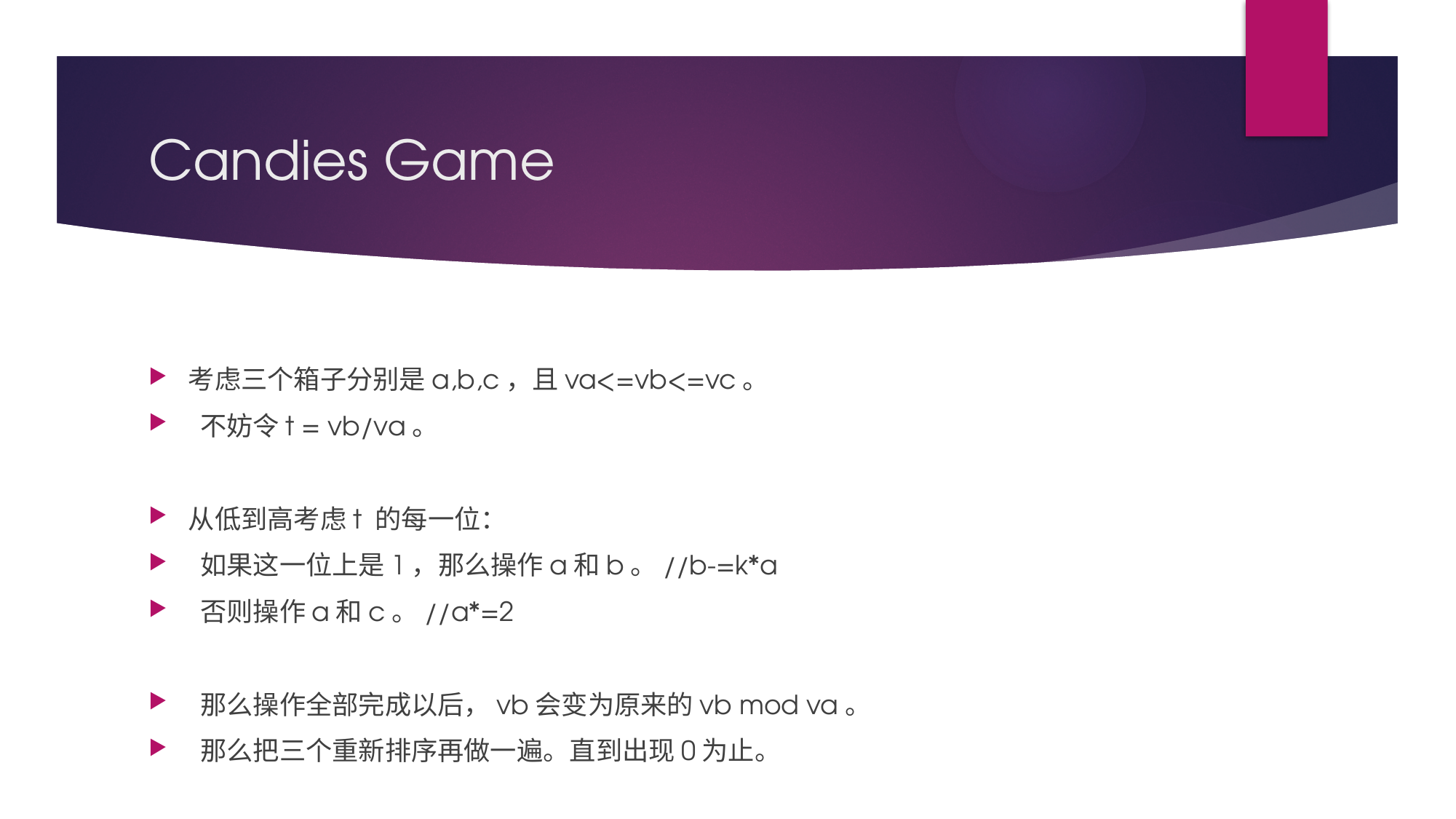

# Candies Game

考虑三个箱子分别是a,b,c，且va<=vb<=vc。
 不妨令t = vb/va。

从低到高考虑t 的每一位：
 如果这一位上是1，那么操作a和b。//b-=k*a
 否则操作a和c。//a*=2

 那么操作全部完成以后，vb会变为原来的vb mod va。
 那么把三个重新排序再做一遍。直到出现0为止。